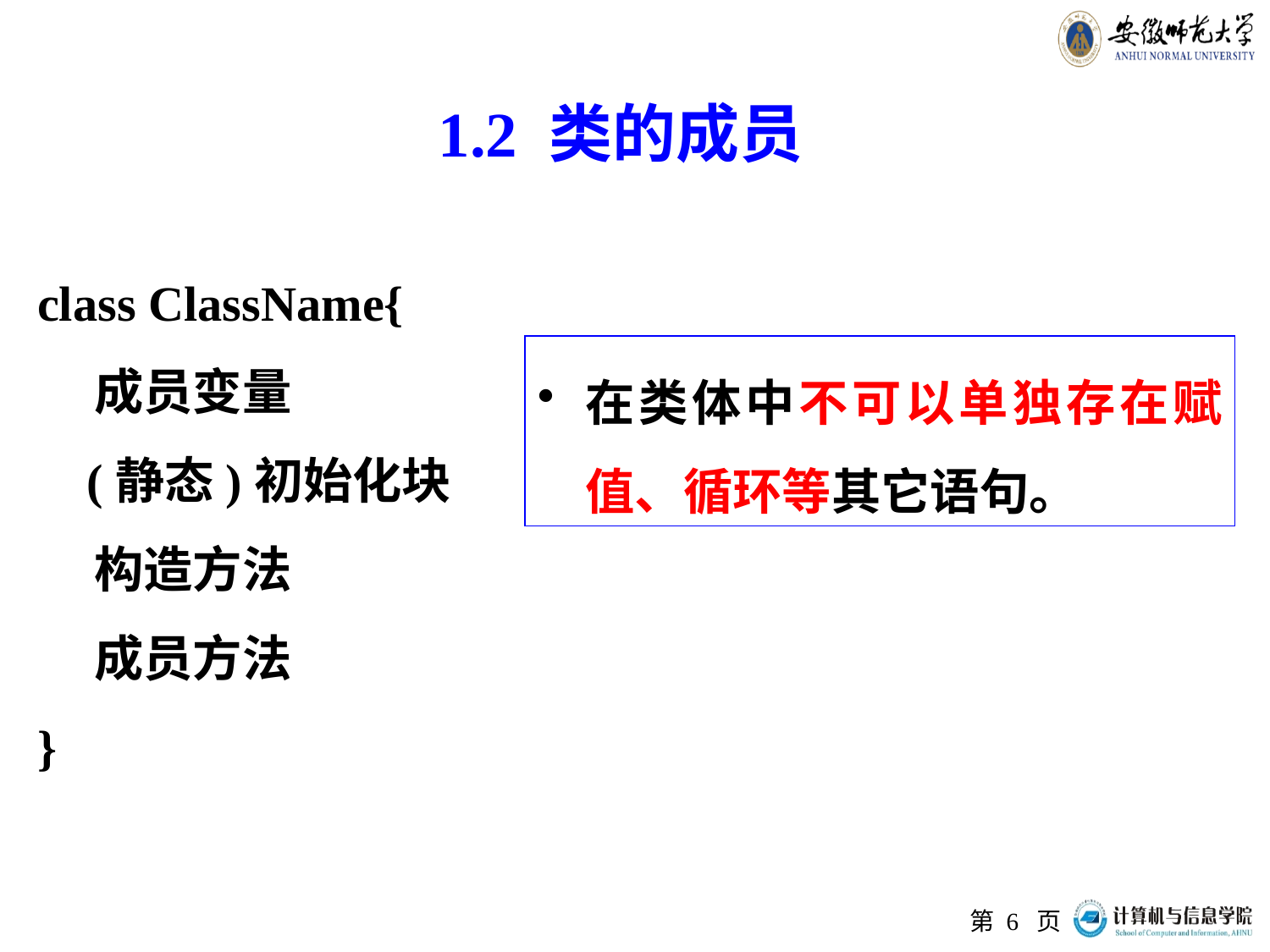

# 1.2 类的成员
class ClassName{
    成员变量
    (静态)初始化块
    构造方法
    成员方法
}
在类体中不可以单独存在赋值、循环等其它语句。
第 6  页